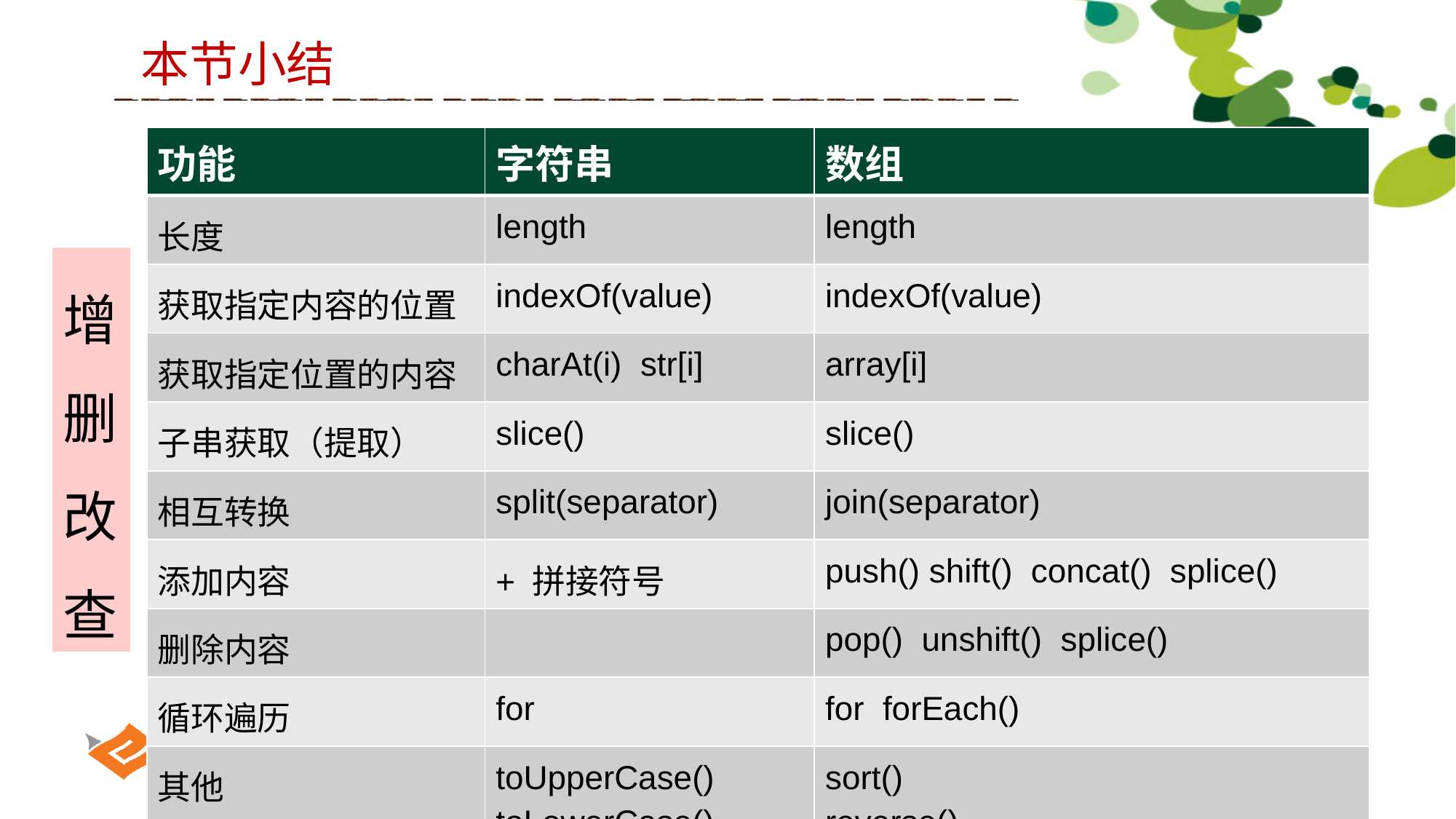

本节小结
| 功能 | 字符串 | 数组 |
| --- | --- | --- |
| 长度 | length | length |
| 获取指定内容的位置 | indexOf(value) | indexOf(value) |
| 获取指定位置的内容 | charAt(i) str[i] | array[i] |
| 子串获取（提取） | slice() | slice() |
| 相互转换 | split(separator) | join(separator) |
| 添加内容 | + 拼接符号 | push() shift() concat() splice() |
| 删除内容 |  | pop() unshift() splice() |
| 循环遍历 | for | for forEach() |
| 其他 | toUpperCase() toLowerCase() | sort() reverse() |
增删改查